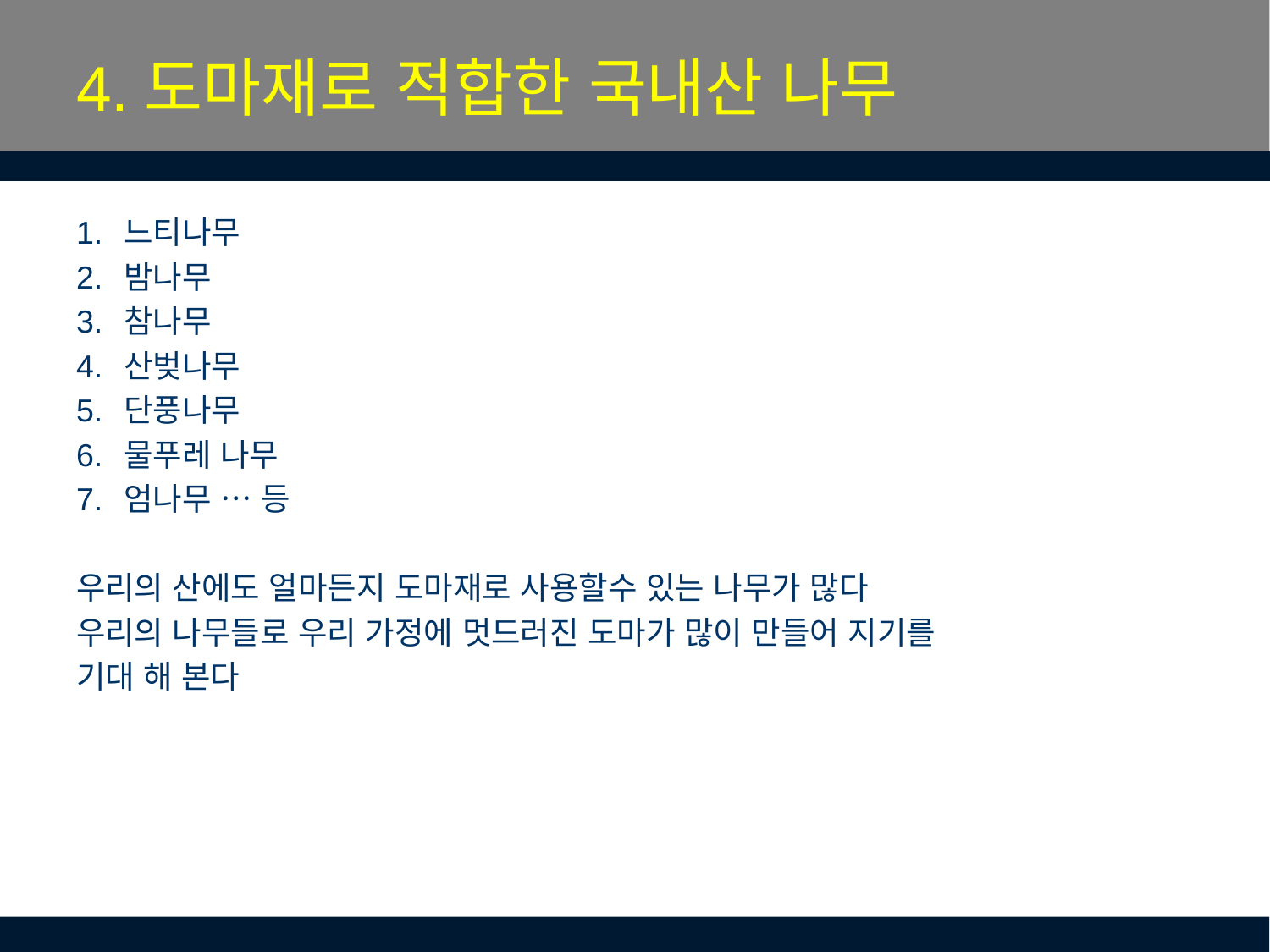

# 4.도마재로 적합한 국내산 나무
느티나무
밤나무
참나무
산벚나무
단풍나무
물푸레 나무
엄나무 … 등

우리의 산에도 얼마든지 도마재로 사용할수 있는 나무가 많다
우리의 나무들로 우리 가정에 멋드러진 도마가 많이 만들어 지기를
기대 해 본다